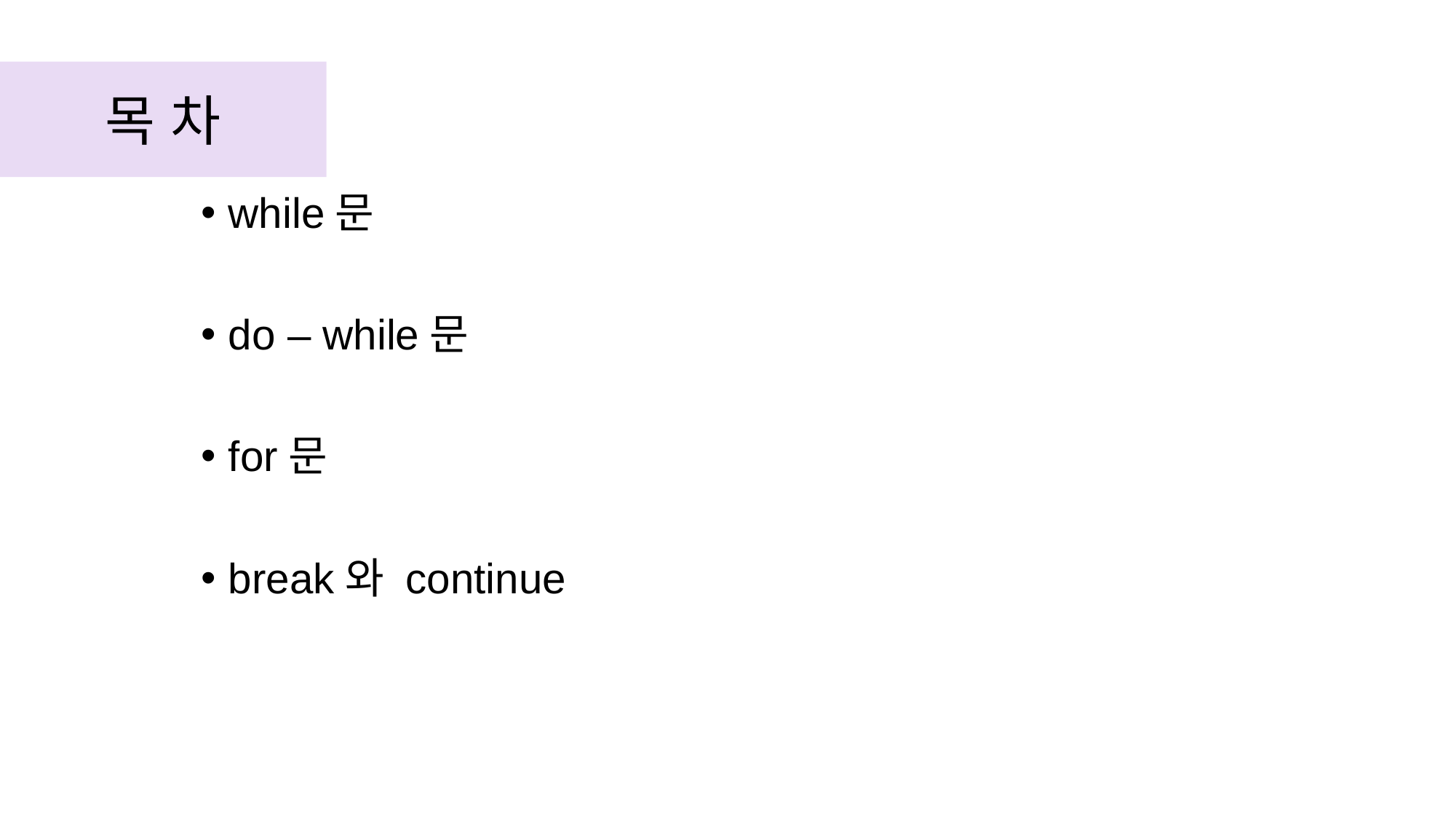

목 차
while문

do – while문

for문

break와 continue